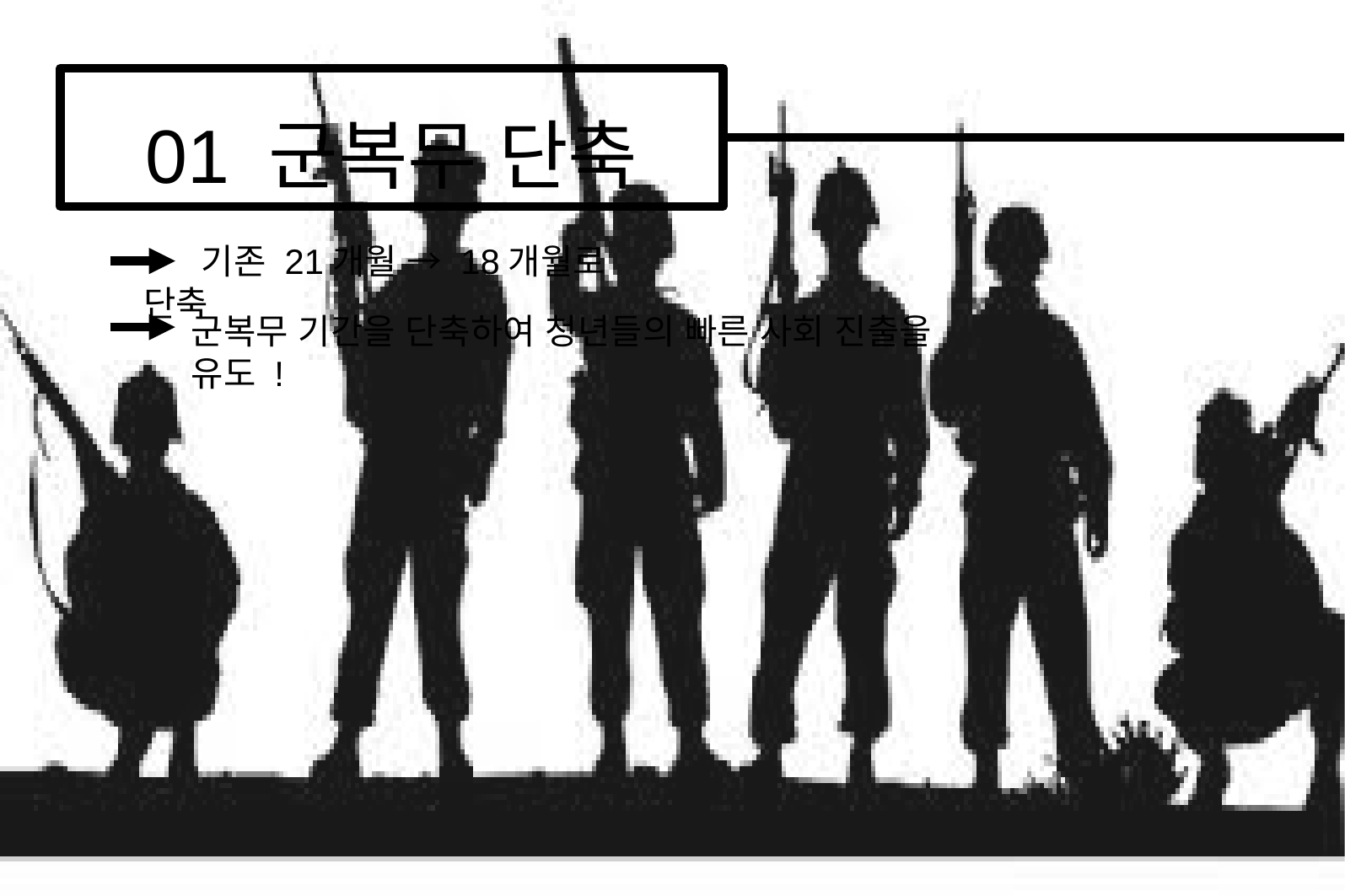

# 01 군복무 단축
     기존 21개월 → 18개월로 단축
군복무 기간을 단축하여 청년들의 빠른 사회 진출을 유도 !